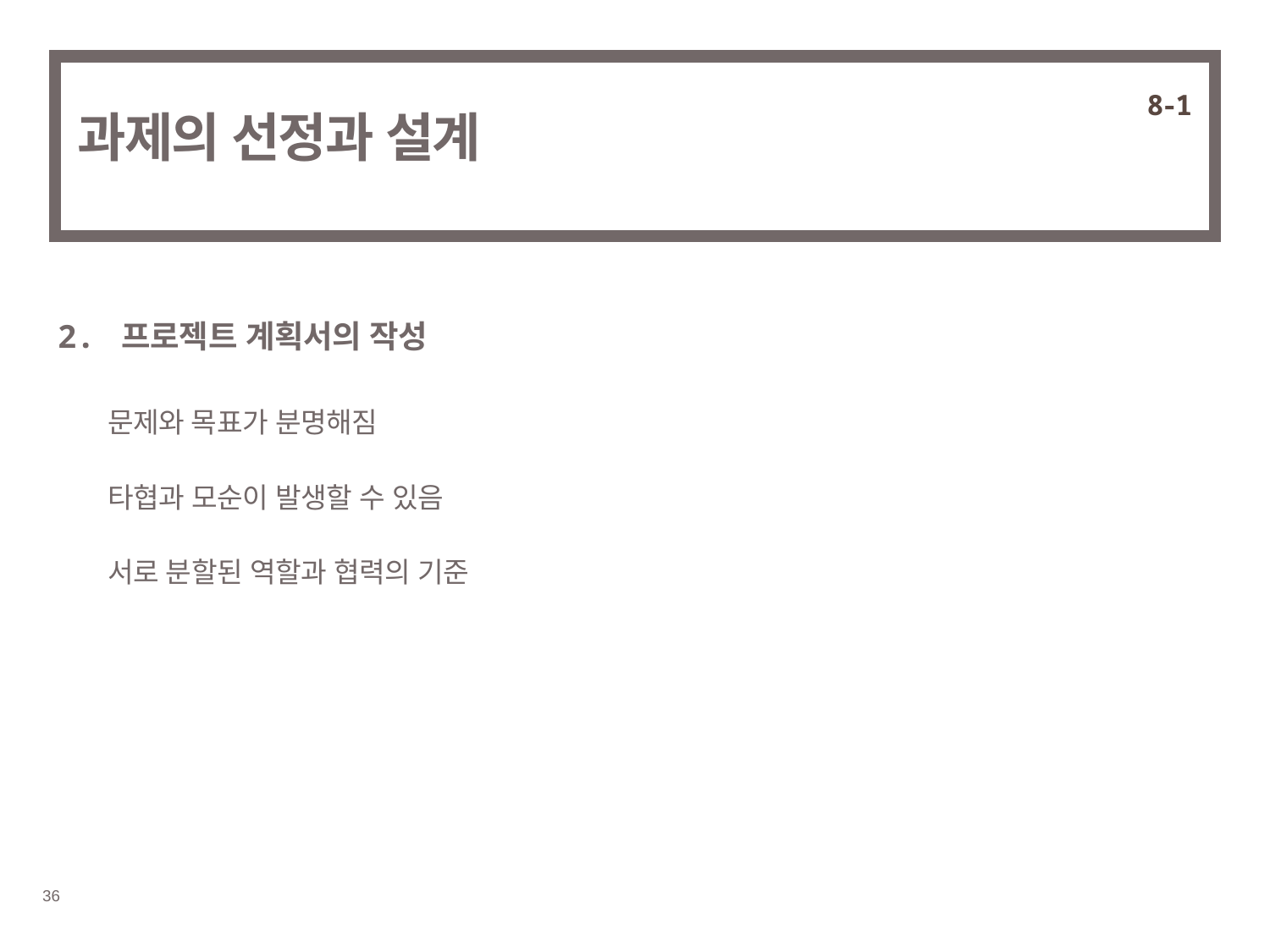

8-1

# 과제의 선정과 설계
2. 프로젝트 계획서의 작성
문제와 목표가 분명해짐
타협과 모순이 발생할 수 있음
서로 분할된 역할과 협력의 기준